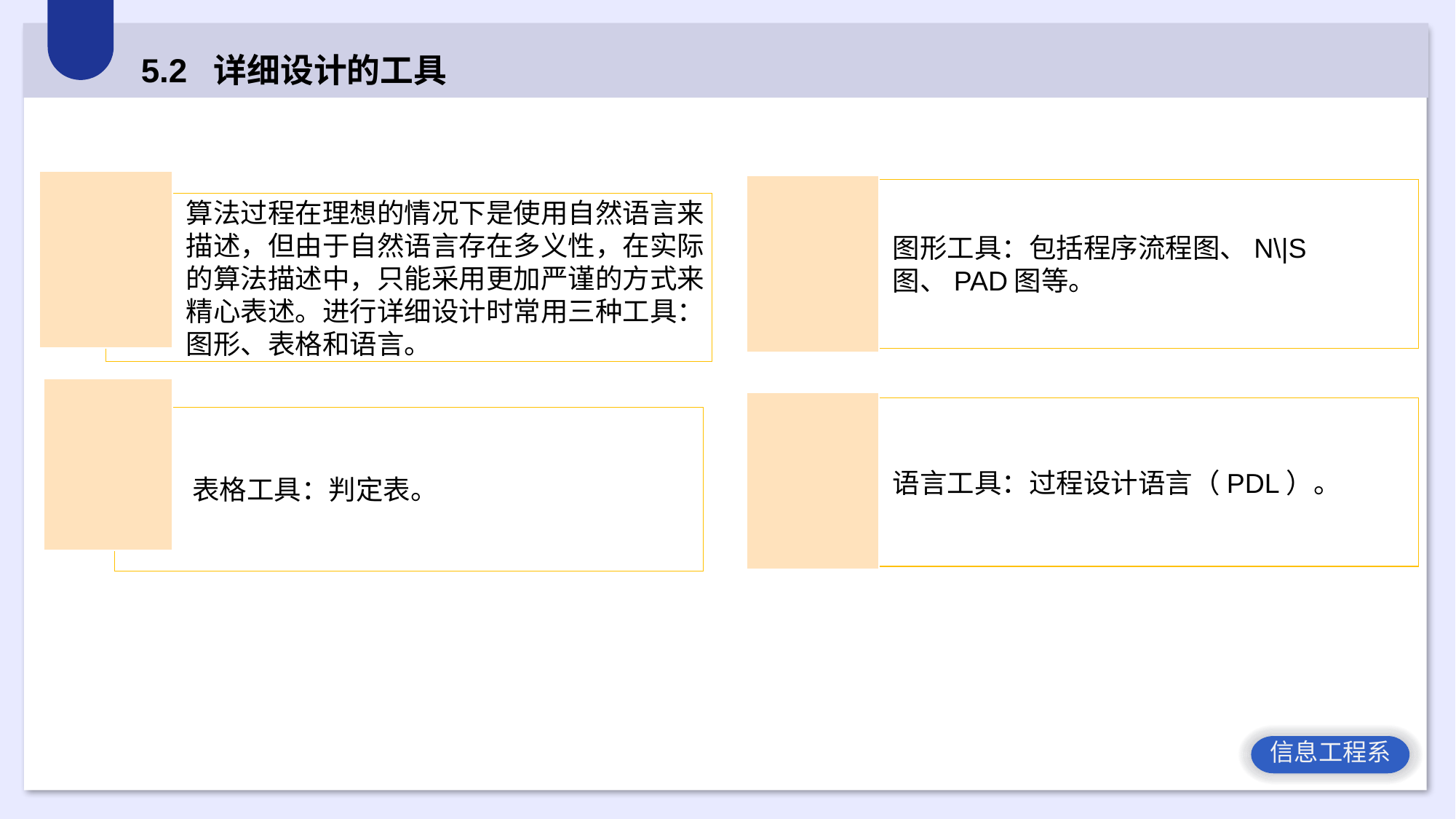

5.2  详细设计的工具

图形工具：包括程序流程图、N\|S图、PAD图等。
算法过程在理想的情况下是使用自然语言来描述，但由于自然语言存在多义性，在实际的算法描述中，只能采用更加严谨的方式来精心表述。进行详细设计时常用三种工具：图形、表格和语言。

语言工具：过程设计语言（PDL）。
表格工具：判定表。